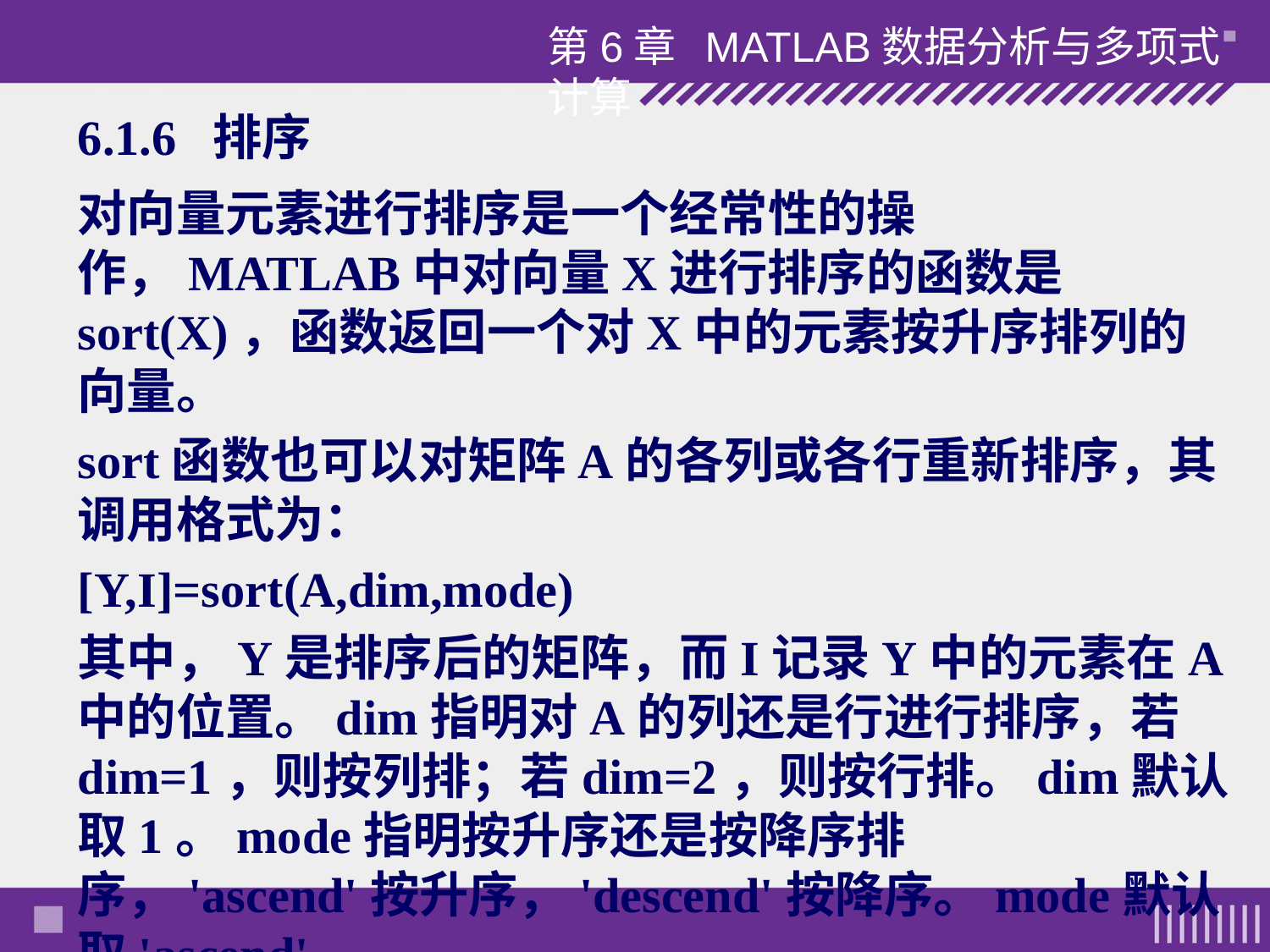

第6章  MATLAB数据分析与多项式计算
# 6.1.6  排序
对向量元素进行排序是一个经常性的操作，MATLAB中对向量X进行排序的函数是sort(X)，函数返回一个对X中的元素按升序排列的向量。
sort函数也可以对矩阵A的各列或各行重新排序，其调用格式为：
[Y,I]=sort(A,dim,mode)
其中，Y是排序后的矩阵，而I记录Y中的元素在A中的位置。dim指明对A的列还是行进行排序，若dim=1，则按列排；若dim=2，则按行排。dim默认取1。mode指明按升序还是按降序排序，'ascend'按升序，'descend'按降序。mode默认取'ascend'。